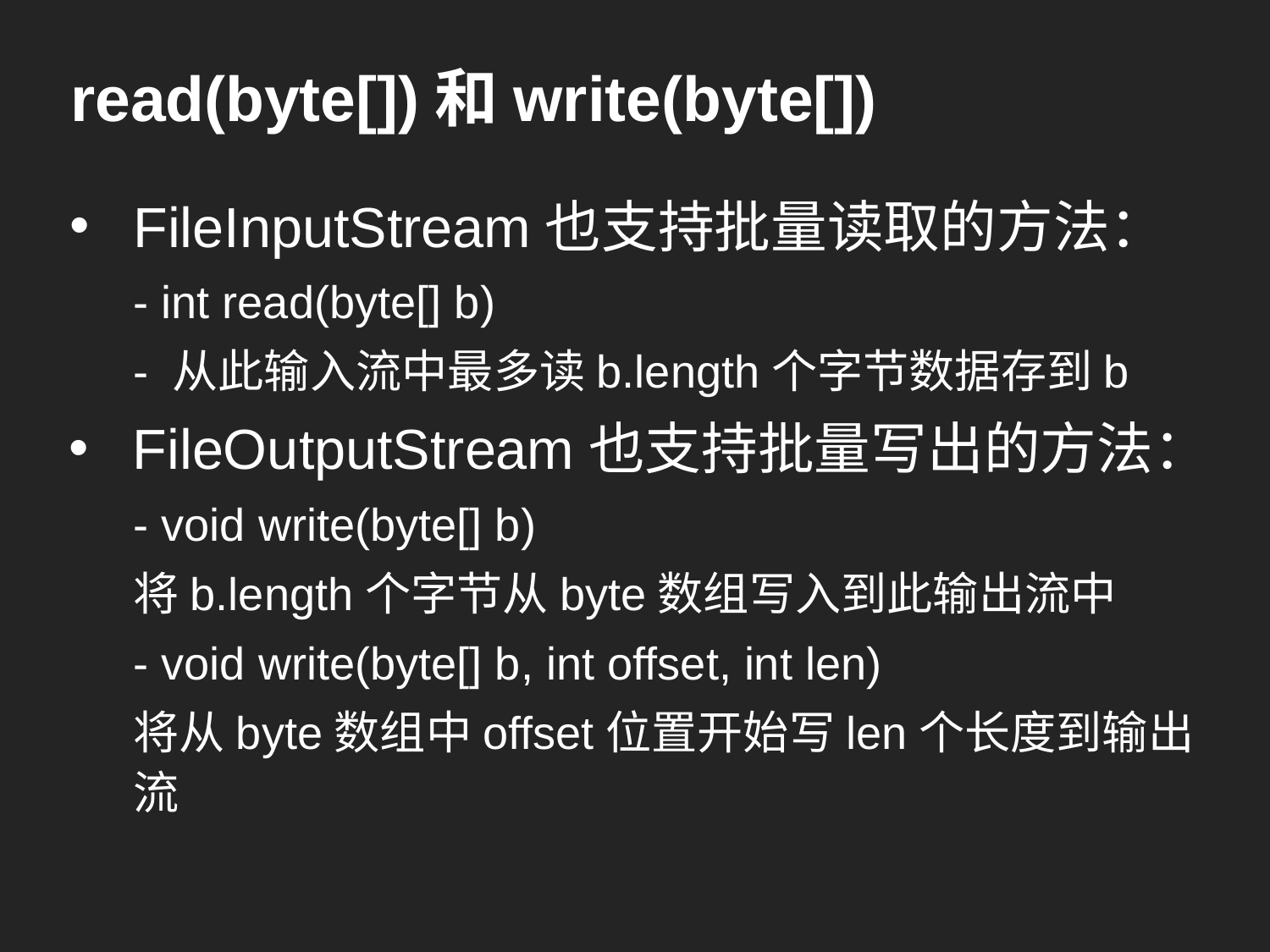

# read(byte[])和write(byte[])
FileInputStream也支持批量读取的方法：
- int read(byte[] b)
- 从此输入流中最多读b.length个字节数据存到b
FileOutputStream也支持批量写出的方法：
- void write(byte[] b)
将b.length个字节从byte数组写入到此输出流中
- void write(byte[] b, int offset, int len)
将从byte数组中offset位置开始写len个长度到输出流